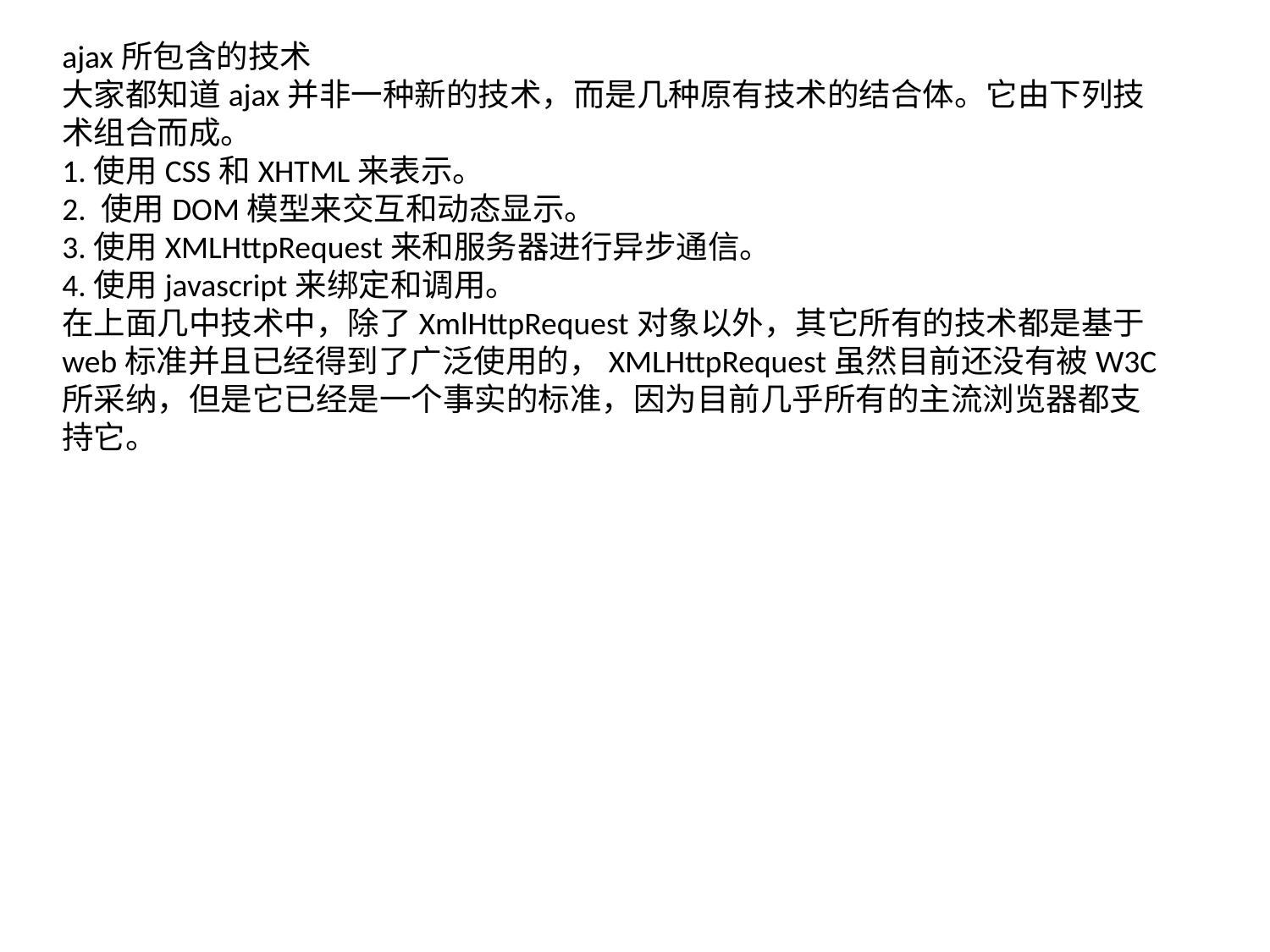

ajax所包含的技术
大家都知道ajax并非一种新的技术，而是几种原有技术的结合体。它由下列技术组合而成。
1.使用CSS和XHTML来表示。
2. 使用DOM模型来交互和动态显示。
3.使用XMLHttpRequest来和服务器进行异步通信。
4.使用javascript来绑定和调用。
在上面几中技术中，除了XmlHttpRequest对象以外，其它所有的技术都是基于web标准并且已经得到了广泛使用的，XMLHttpRequest虽然目前还没有被W3C所采纳，但是它已经是一个事实的标准，因为目前几乎所有的主流浏览器都支持它。